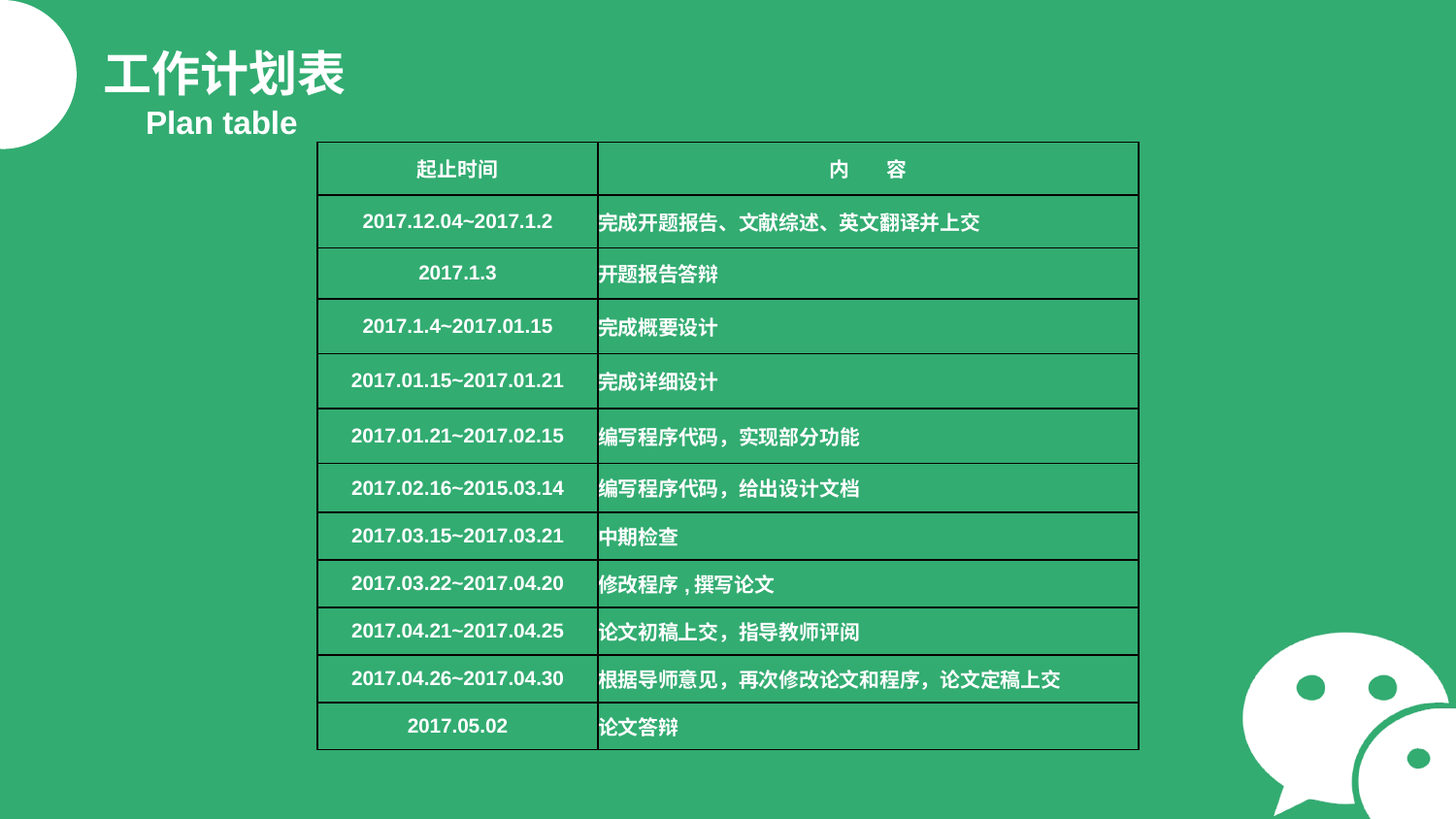

工作计划表
Plan table
| 起止时间 | 内 容 |
| --- | --- |
| 2017.12.04~2017.1.2 | 完成开题报告、文献综述、英文翻译并上交 |
| 2017.1.3 | 开题报告答辩 |
| 2017.1.4~2017.01.15 | 完成概要设计 |
| 2017.01.15~2017.01.21 | 完成详细设计 |
| 2017.01.21~2017.02.15 | 编写程序代码，实现部分功能 |
| 2017.02.16~2015.03.14 | 编写程序代码，给出设计文档 |
| 2017.03.15~2017.03.21 | 中期检查 |
| 2017.03.22~2017.04.20 | 修改程序,撰写论文 |
| 2017.04.21~2017.04.25 | 论文初稿上交，指导教师评阅 |
| 2017.04.26~2017.04.30 | 根据导师意见，再次修改论文和程序，论文定稿上交 |
| 2017.05.02 | 论文答辩 |